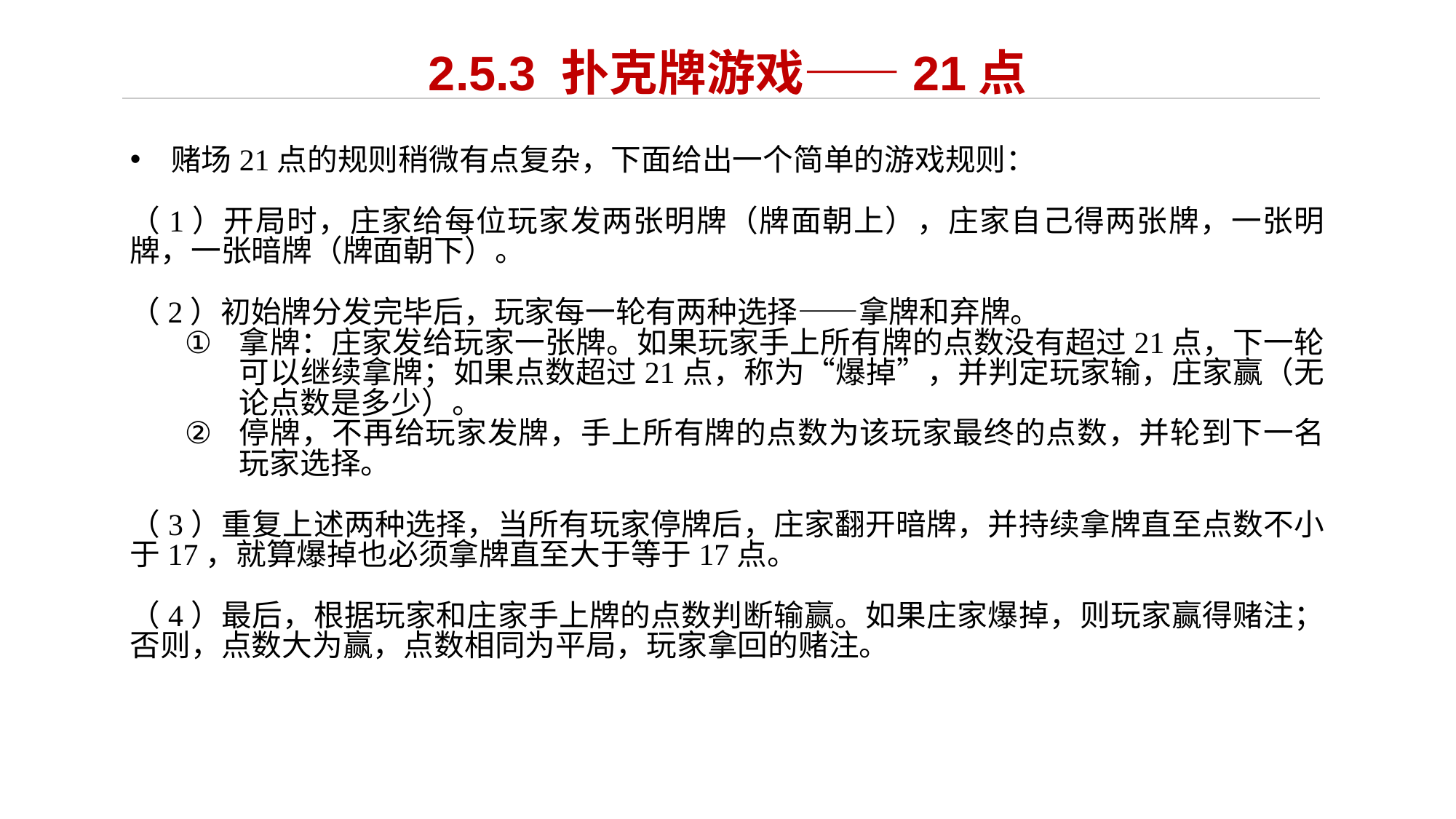

# 2.5.3 扑克牌游戏——21点
赌场21点的规则稍微有点复杂，下面给出一个简单的游戏规则：

（1）开局时，庄家给每位玩家发两张明牌（牌面朝上），庄家自己得两张牌，一张明牌，一张暗牌（牌面朝下）。

（2）初始牌分发完毕后，玩家每一轮有两种选择——拿牌和弃牌。
拿牌：庄家发给玩家一张牌。如果玩家手上所有牌的点数没有超过21点，下一轮可以继续拿牌；如果点数超过21点，称为“爆掉”，并判定玩家输，庄家赢（无论点数是多少）。
停牌，不再给玩家发牌，手上所有牌的点数为该玩家最终的点数，并轮到下一名玩家选择。

（3）重复上述两种选择，当所有玩家停牌后，庄家翻开暗牌，并持续拿牌直至点数不小于17，就算爆掉也必须拿牌直至大于等于17点。

（4）最后，根据玩家和庄家手上牌的点数判断输赢。如果庄家爆掉，则玩家赢得赌注；否则，点数大为赢，点数相同为平局，玩家拿回的赌注。